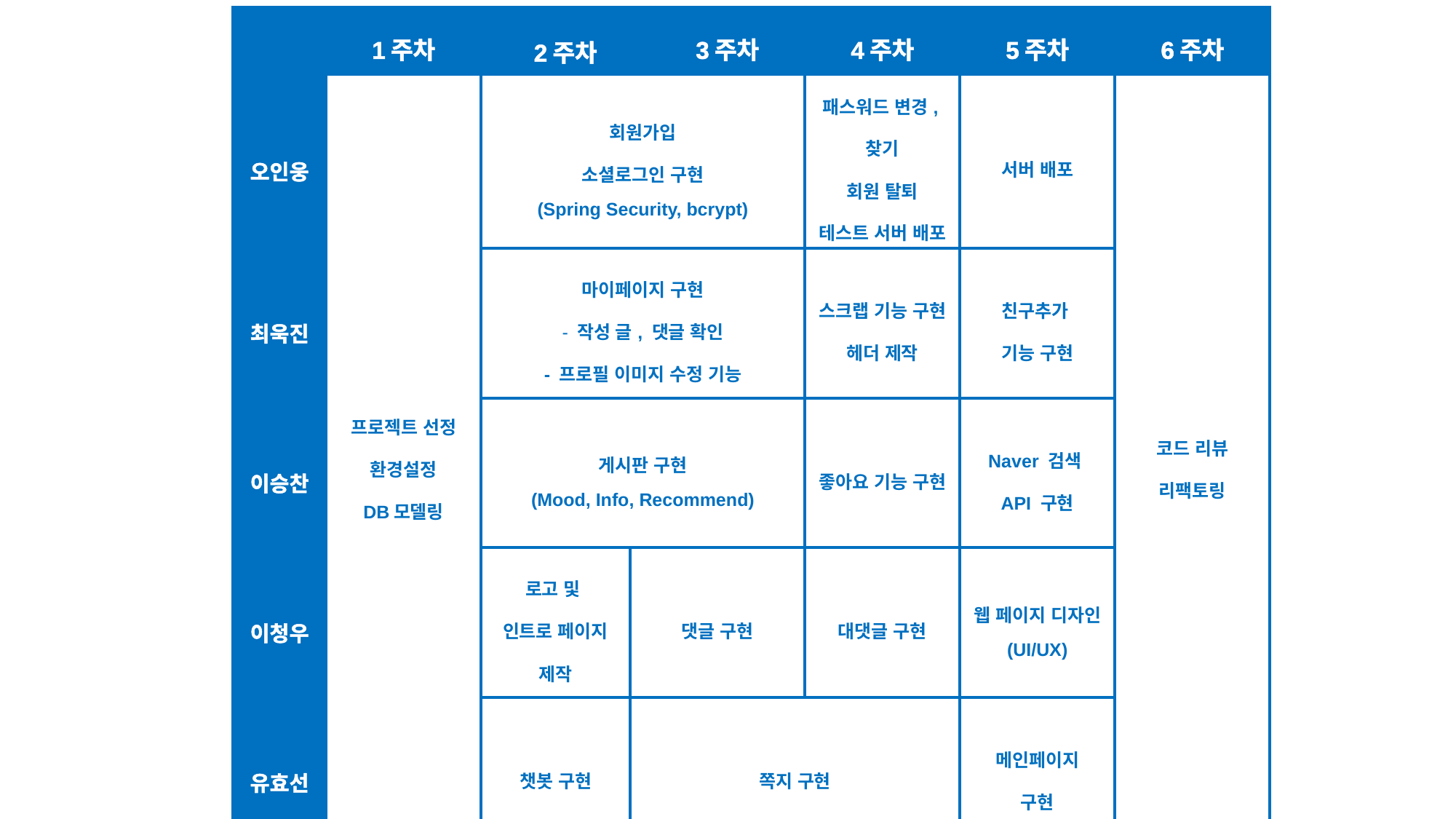

|  | 1주차 | 2주차 |  | 3주차 | 4주차 | 5주차 | 6주차 |
| --- | --- | --- | --- | --- | --- | --- | --- |
| 오인웅 | 프로젝트 선정 환경설정 DB모델링 | 회원가입 소셜로그인 구현 (Spring Security, bcrypt) |  |  | 패스워드 변경,찾기 회원 탈퇴 테스트 서버 배포 | 서버 배포 | 코드 리뷰 리팩토링 |
| 최욱진 |  | 마이페이지 구현 - 작성 글, 댓글 확인 - 프로필 이미지 수정 기능 |  |  | 스크랩 기능 구현 헤더 제작 | 친구추가 기능 구현 |  |
| 이승찬 |  | 게시판 구현 (Mood, Info, Recommend) |  |  | 좋아요 기능 구현 | Naver 검색 API 구현 |  |
| 이청우 |  | 로고 및 인트로 페이지 제작 | 댓글 구현 |  | 대댓글 구현 | 웹 페이지 디자인 (UI/UX) |  |
| 유효선 |  | 챗봇 구현 | 쪽지 구현 |  |  | 메인페이지 구현 |  |